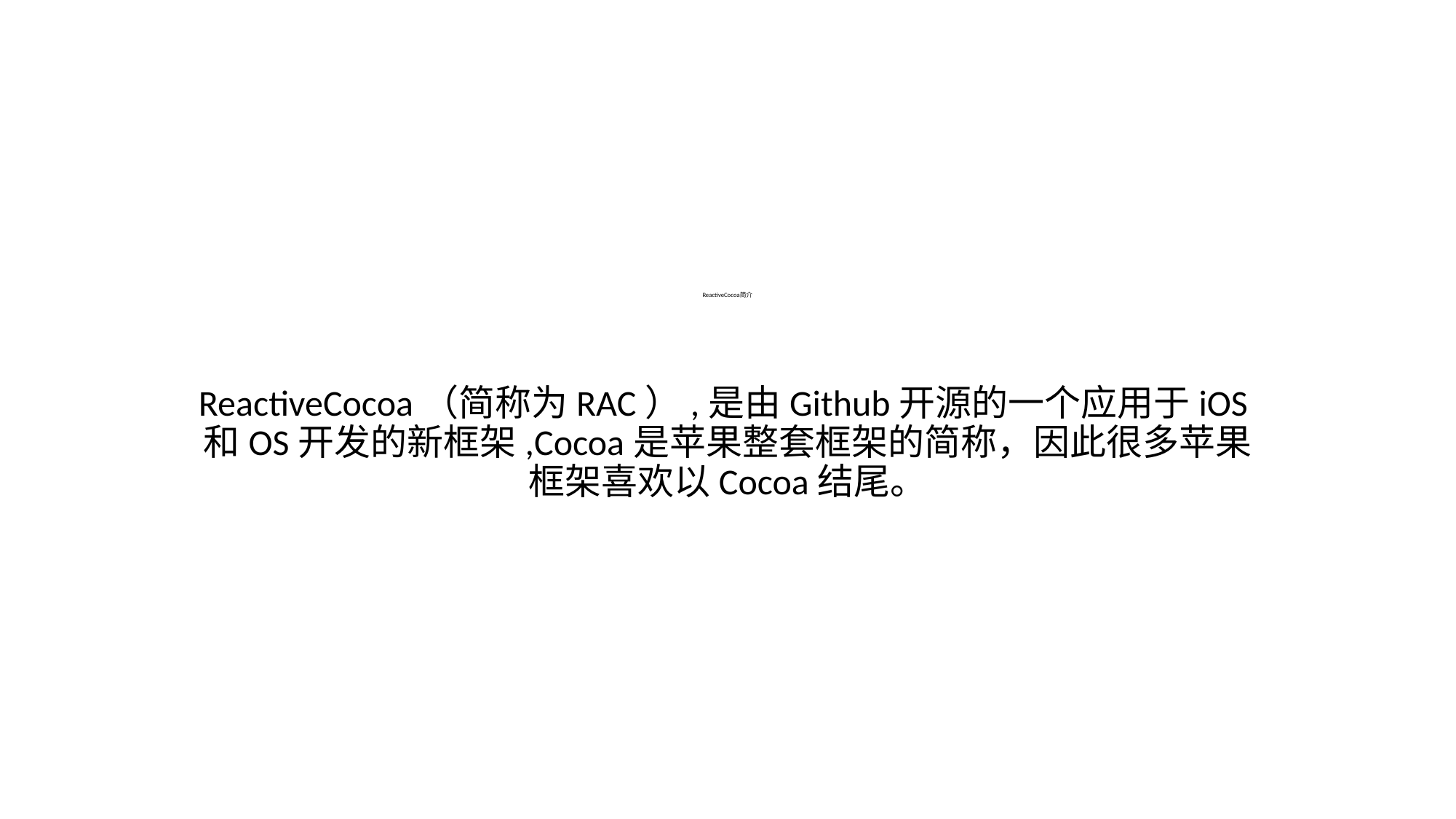

# ReactiveCocoa简介
ReactiveCocoa（简称为RAC）,是由Github开源的一个应用于iOS和OS开发的新框架,Cocoa是苹果整套框架的简称，因此很多苹果框架喜欢以Cocoa结尾。